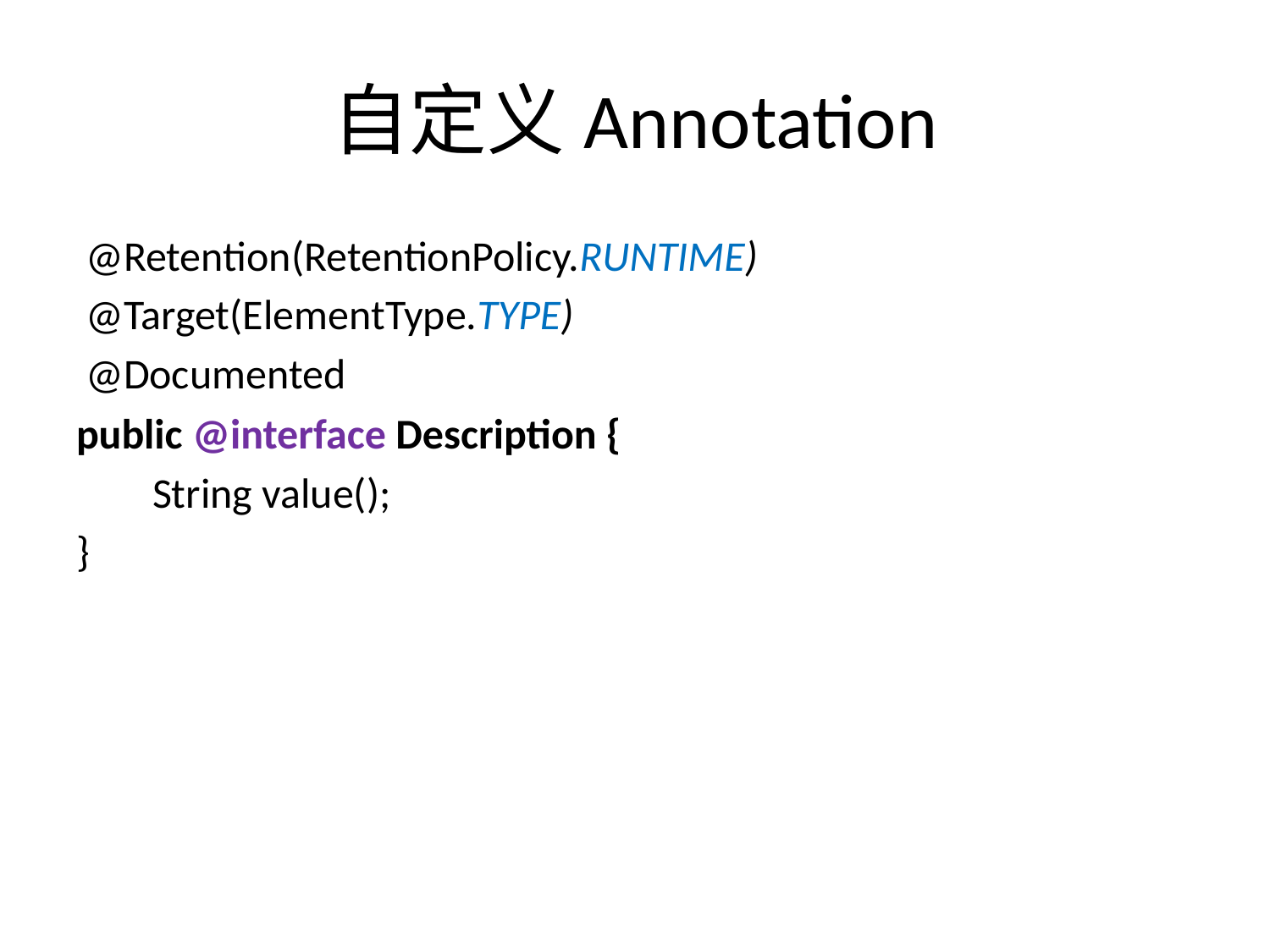

# 自定义Annotation
 @Retention(RetentionPolicy.RUNTIME)
 @Target(ElementType.TYPE)
 @Documented
public @interface Description {
        String value();
}